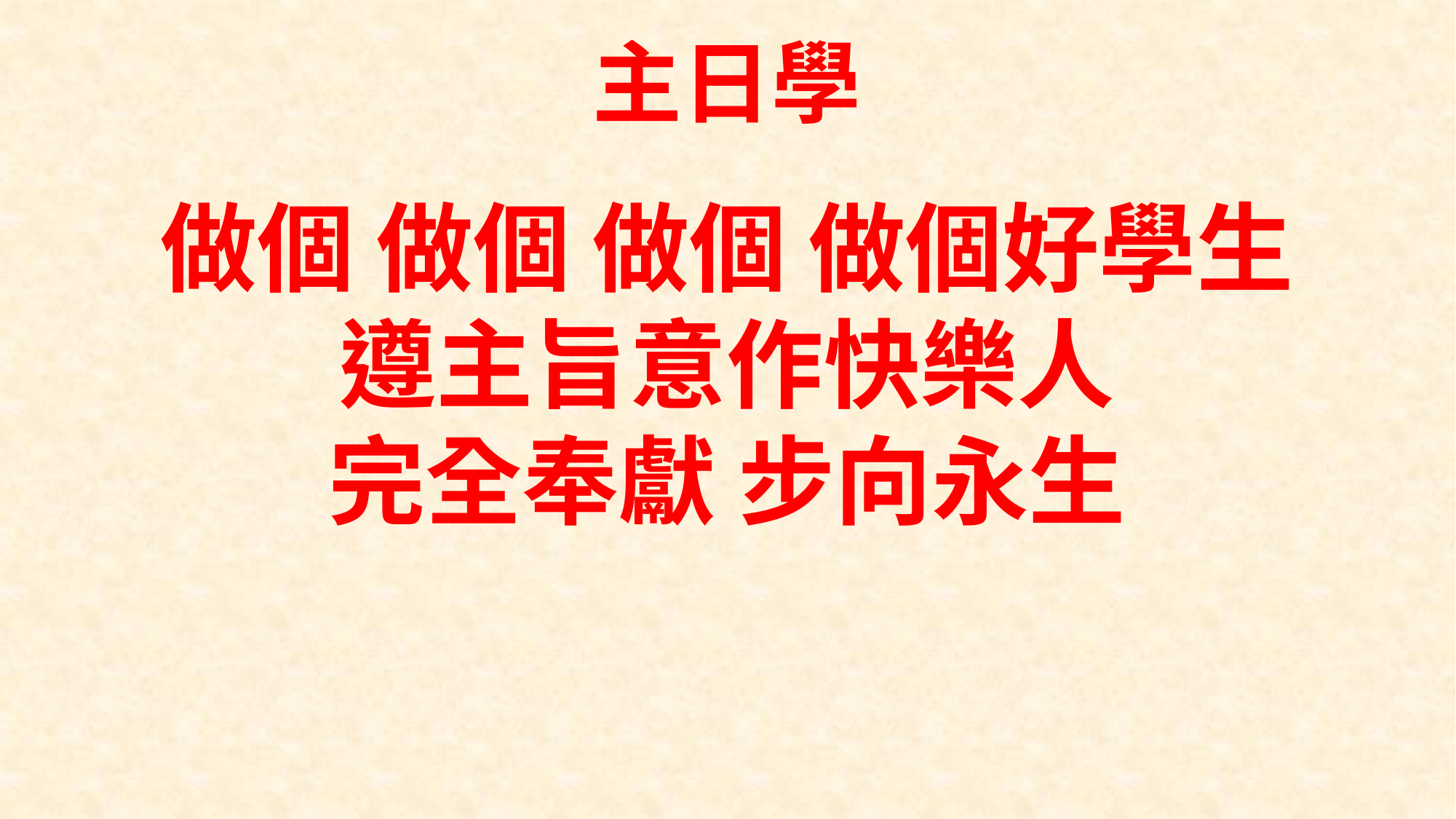

主日學
做個 做個 做個 做個好學生
遵主旨意作快樂人
完全奉獻 步向永生